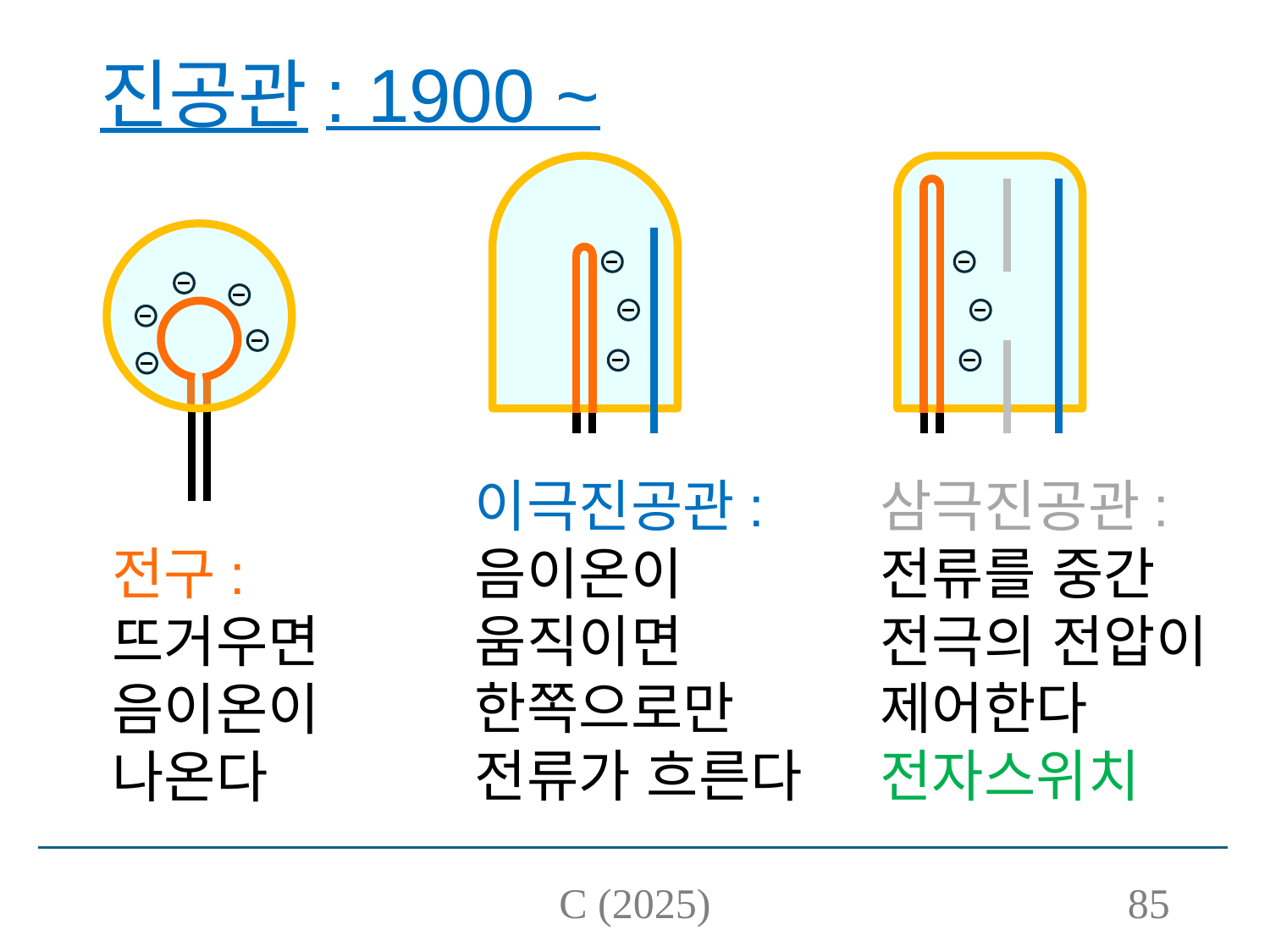

# 진공관: 1900 ~

이극진공관:
음이온이
움직이면
한쪽으로만
전류가 흐른다
삼극진공관:
전류를 중간
전극의 전압이
제어한다
전자스위치
전구:
뜨거우면
음이온이
나온다
C (2025)
85